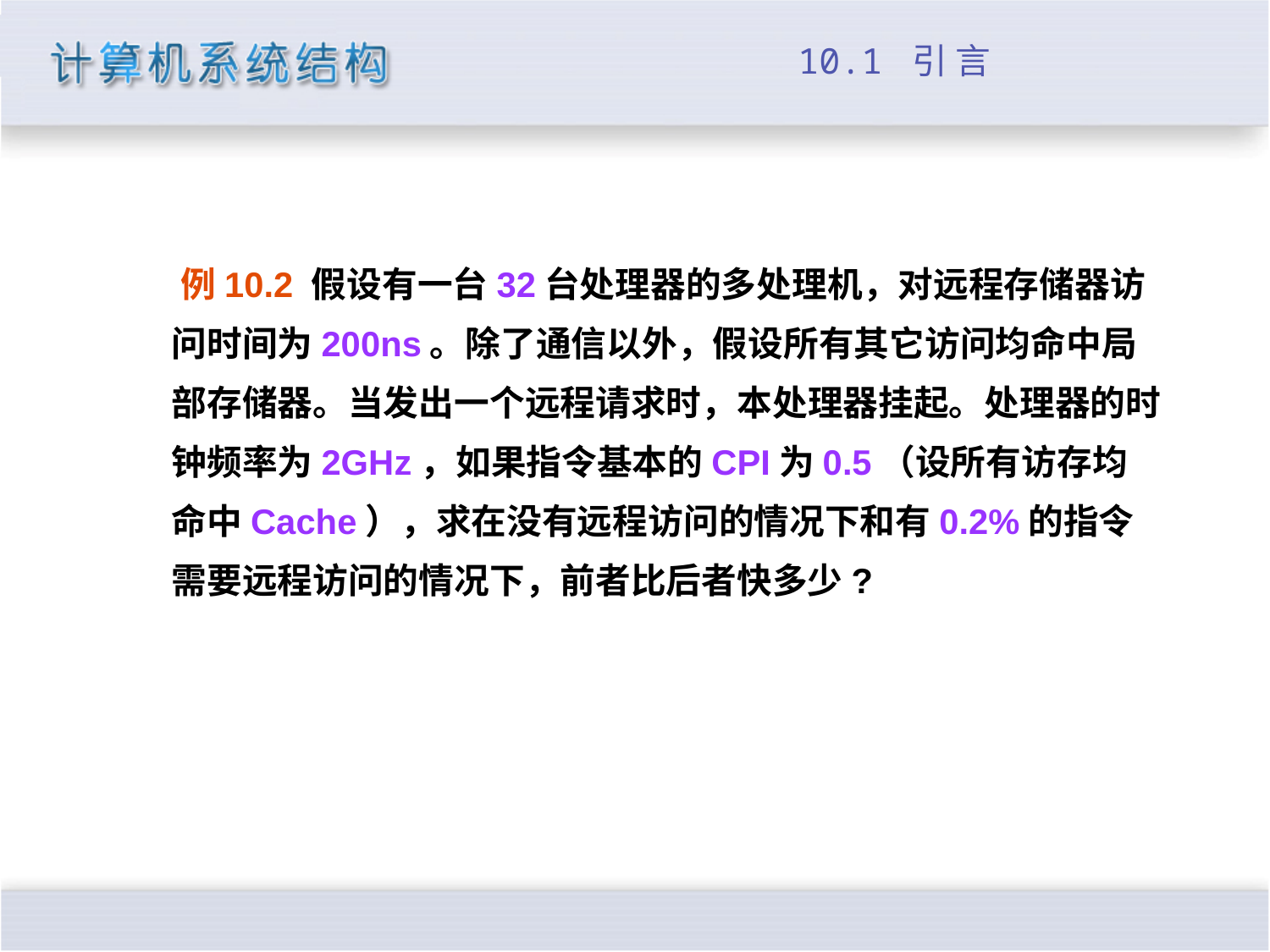

# 10.1 引 言
        例10.2 假设有一台32台处理器的多处理机，对远程存储器访问时间为200ns。除了通信以外，假设所有其它访问均命中局部存储器。当发出一个远程请求时，本处理器挂起。处理器的时钟频率为2GHz，如果指令基本的CPI为0.5（设所有访存均命中Cache），求在没有远程访问的情况下和有0.2%的指令需要远程访问的情况下，前者比后者快多少?